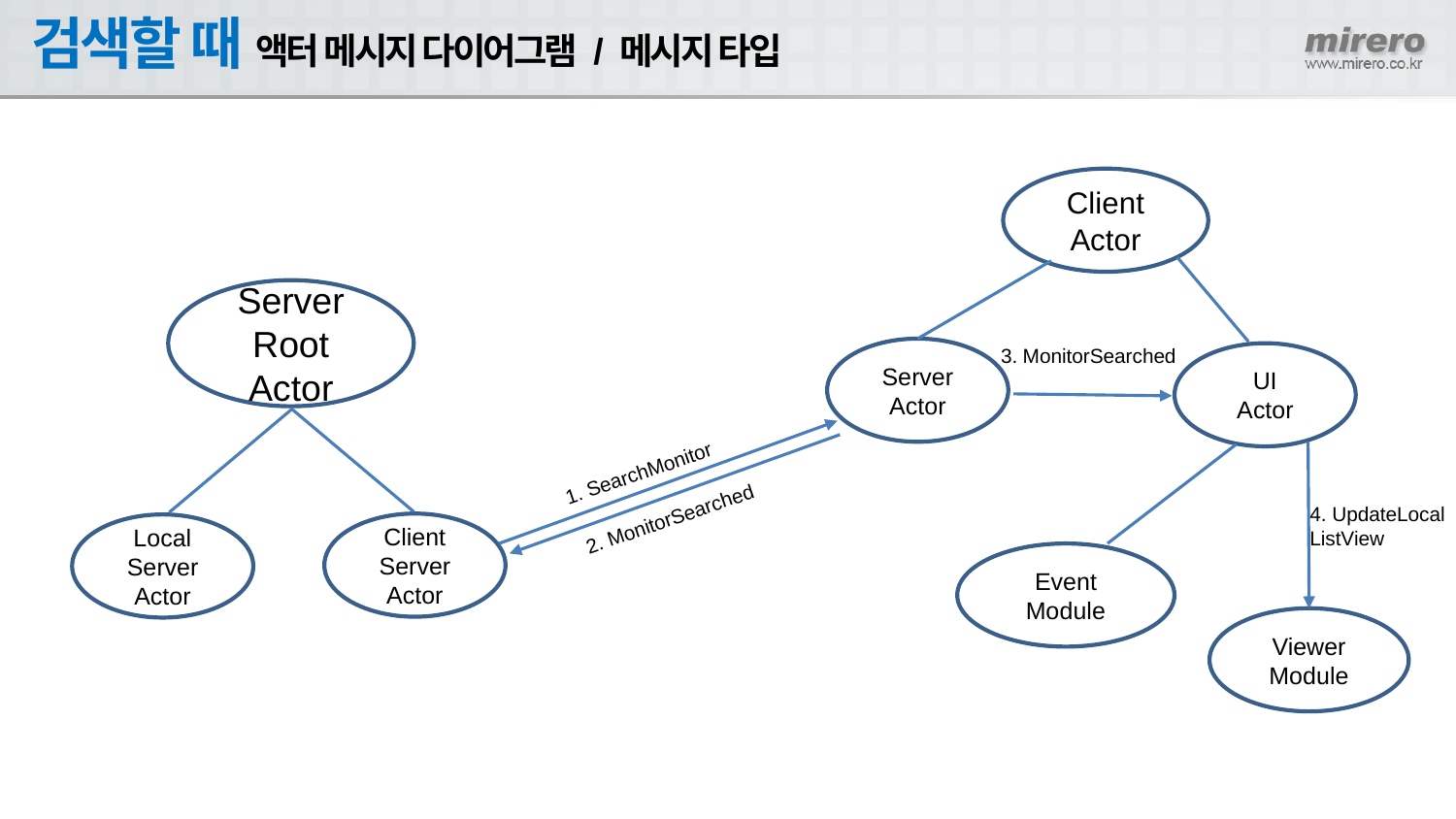

# 검색할 때 액터 메시지 다이어그램 / 메시지 타입
ClientActor
Server
Root Actor
Client
Server Actor
Local
Server Actor
3. MonitorSearched
Server
Actor
UI
Actor
1. SearchMonitor
2. MonitorSearched
4. UpdateLocal
ListView
Event
Module
Viewer
Module